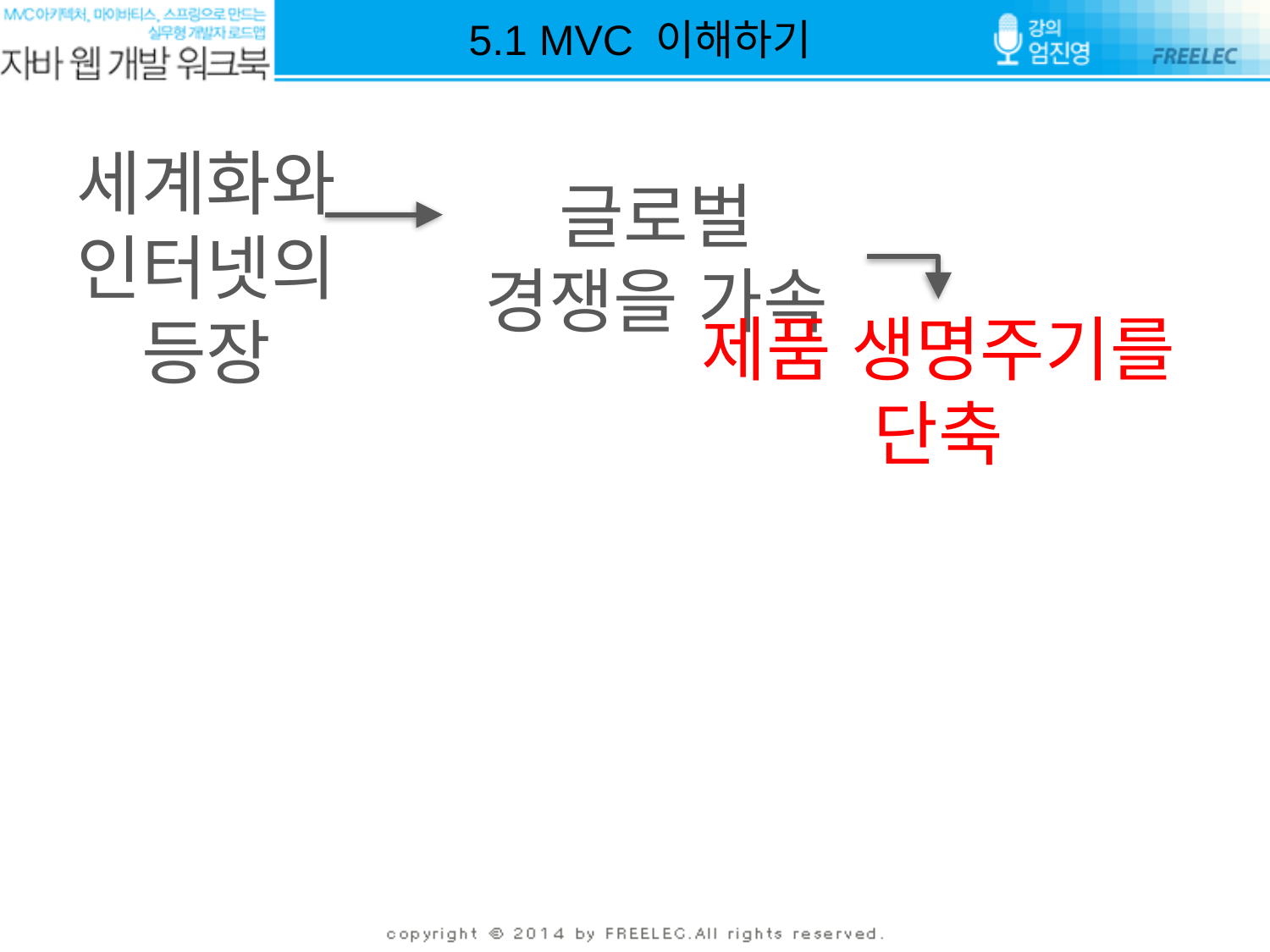

5.1 MVC 이해하기
세계화와
인터넷의 등장
글로벌 경쟁을 가속
제품 생명주기를 단축